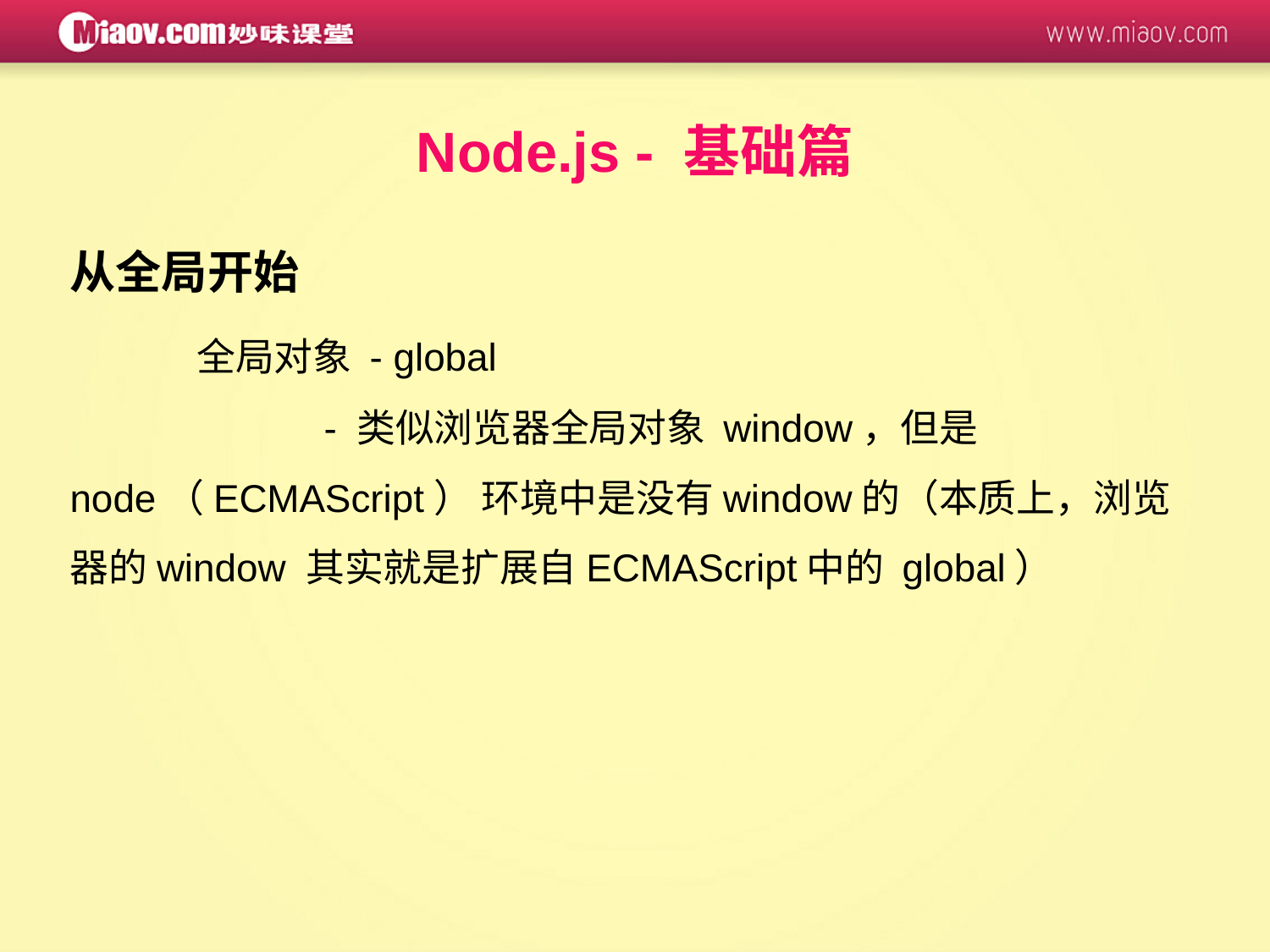

Node.js - 基础篇
从全局开始
	全局对象 - global
		- 类似浏览器全局对象 window，但是 node（ECMAScript） 环境中是没有window的（本质上，浏览器的window 其实就是扩展自ECMAScript中的 global）